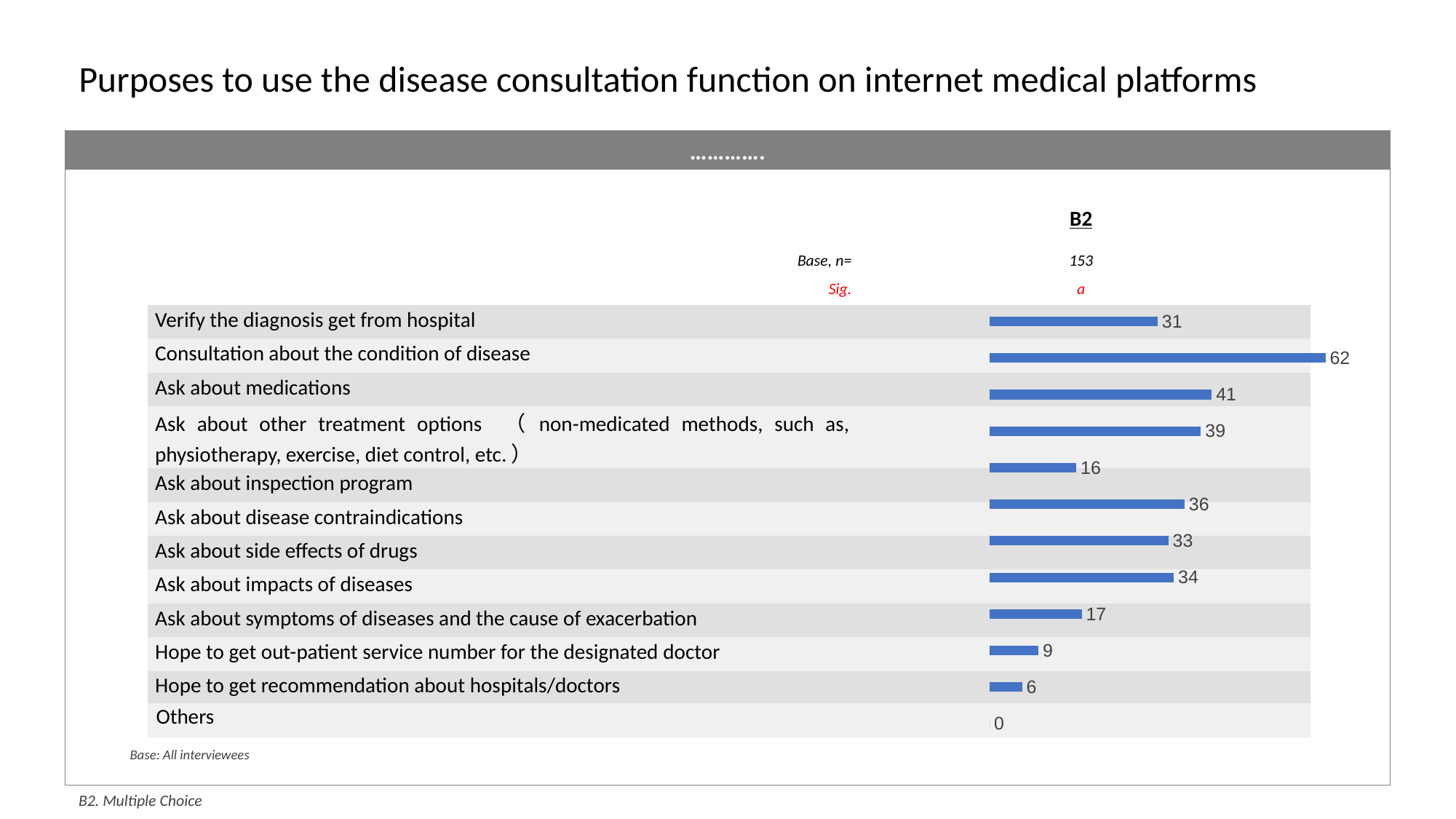

# Purposes to use the disease consultation function on internet medical platforms
………….

|  | B2 |
| --- | --- |
| Base, n= | 153 |
| Sig. | a |
| Verify the diagnosis get from hospital |  |
| Consultation about the condition of disease |  |
| Ask about medications |  |
| Ask about other treatment options （non-medicated methods, such as, physiotherapy, exercise, diet control, etc.） |  |
| Ask about inspection program |  |
| Ask about disease contraindications |  |
| Ask about side effects of drugs |  |
| Ask about impacts of diseases |  |
| Ask about symptoms of diseases and the cause of exacerbation |  |
| Hope to get out-patient service number for the designated doctor |  |
| Hope to get recommendation about hospitals/doctors |  |
| Others |  |

### Chart

| Category | 列1 | 系列 1 |
|---|---|---|
Base: All interviewees
B2. Multiple Choice